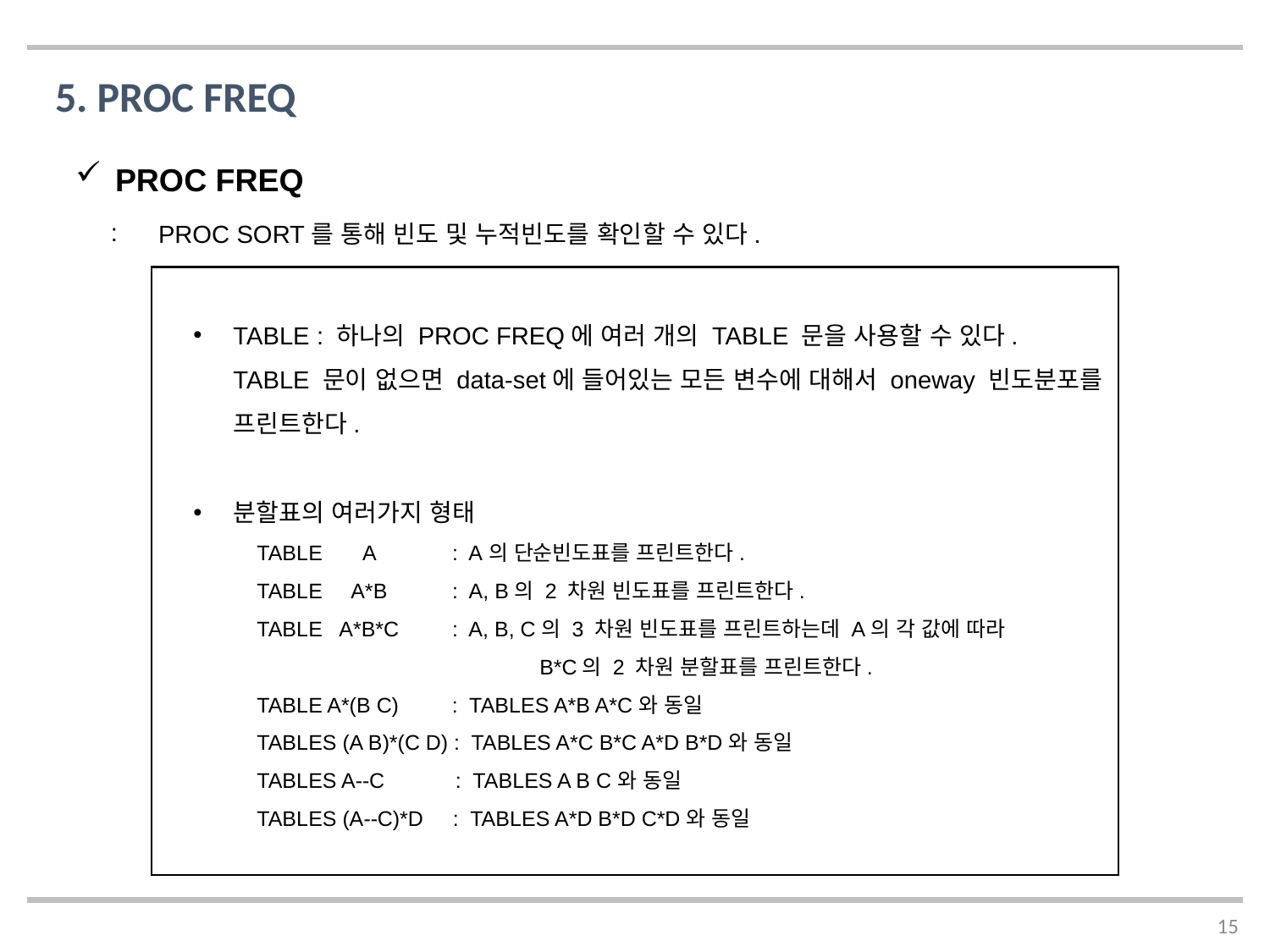

5. PROC FREQ
PROC FREQ
PROC SORT를 통해 빈도 및 누적빈도를 확인할 수 있다.

TABLE : 하나의 PROC FREQ에 여러 개의 TABLE 문을 사용할 수 있다.
TABLE 문이 없으면 data-set에 들어있는 모든 변수에 대해서 oneway 빈도분포를 프린트한다.

분할표의 여러가지 형태
TABLE       A             :  A의 단순빈도표를 프린트한다.
TABLE     A*B           :  A, B의 2 차원 빈도표를 프린트한다.
TABLE   A*B*C         :  A, B, C의 3 차원 빈도표를 프린트하는데 A의 각 값에 따라
	 	    B*C의 2 차원 분할표를 프린트한다.
TABLE A*(B C)         :  TABLES A*B A*C와 동일
TABLES (A B)*(C D) :  TABLES A*C B*C A*D B*D와 동일
TABLES A--C            :  TABLES A B C와 동일
TABLES (A--C)*D     :  TABLES A*D B*D C*D와 동일